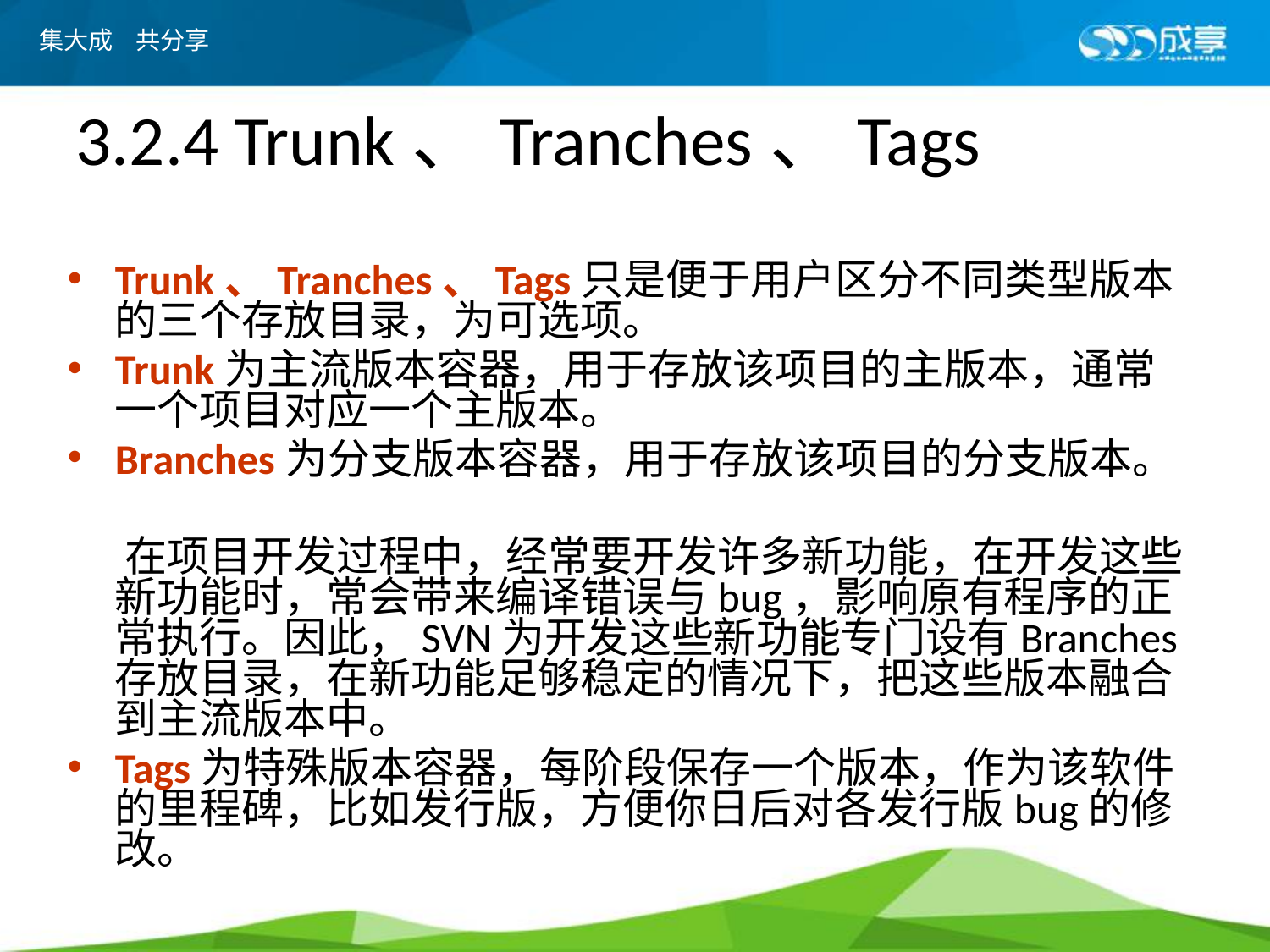

3.2.4 Trunk、Tranches、Tags
Trunk、Tranches、Tags只是便于用户区分不同类型版本的三个存放目录，为可选项。
Trunk为主流版本容器，用于存放该项目的主版本，通常一个项目对应一个主版本。
Branches为分支版本容器，用于存放该项目的分支版本。

     在项目开发过程中，经常要开发许多新功能，在开发这些新功能时，常会带来编译错误与bug，影响原有程序的正常执行。因此，SVN为开发这些新功能专门设有Branches存放目录，在新功能足够稳定的情况下，把这些版本融合到主流版本中。
Tags为特殊版本容器，每阶段保存一个版本，作为该软件的里程碑，比如发行版，方便你日后对各发行版bug的修改。